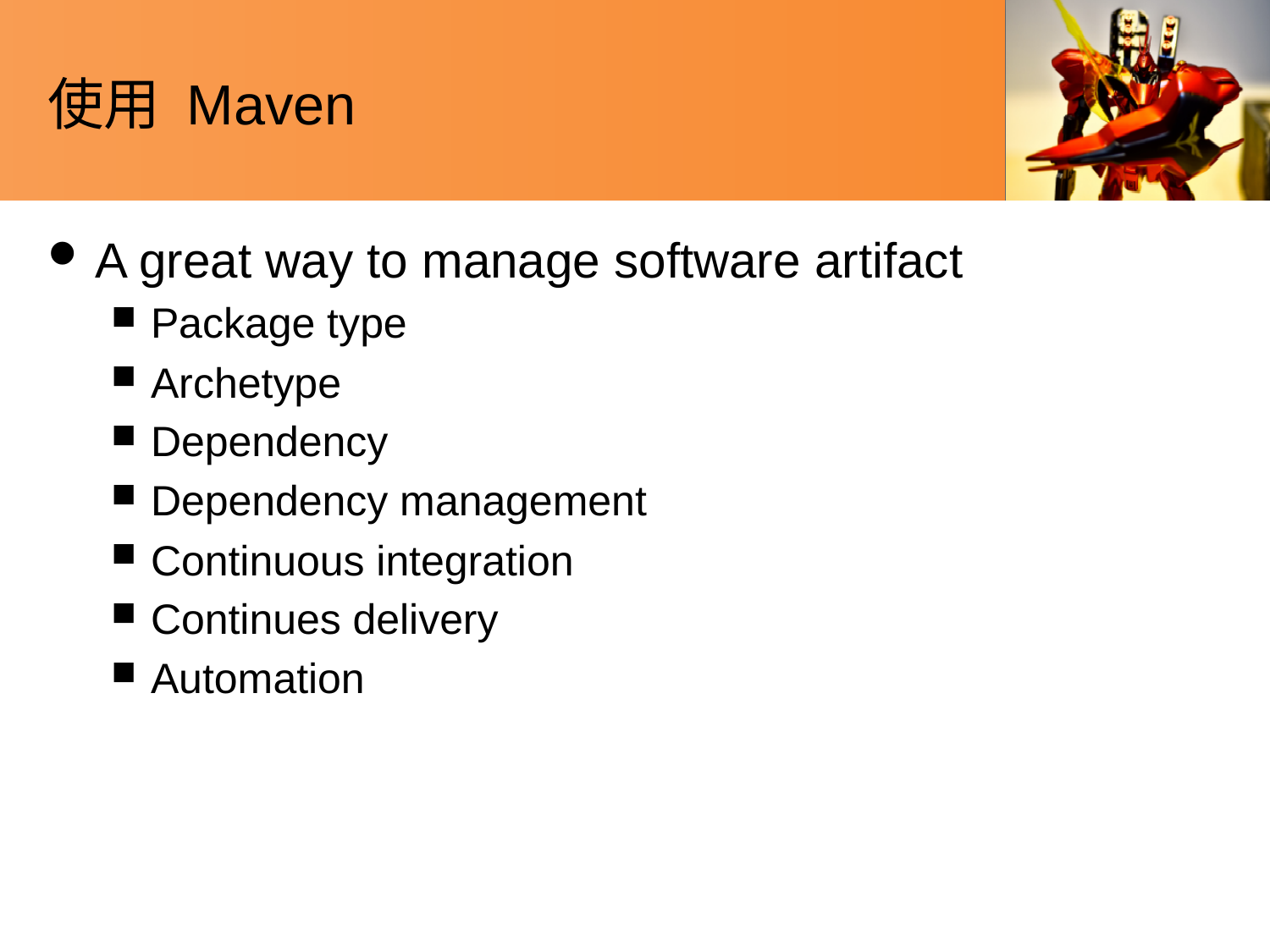

# 使用 Maven
A great way to manage software artifact
Package type
Archetype
Dependency
Dependency management
Continuous integration
Continues delivery
Automation